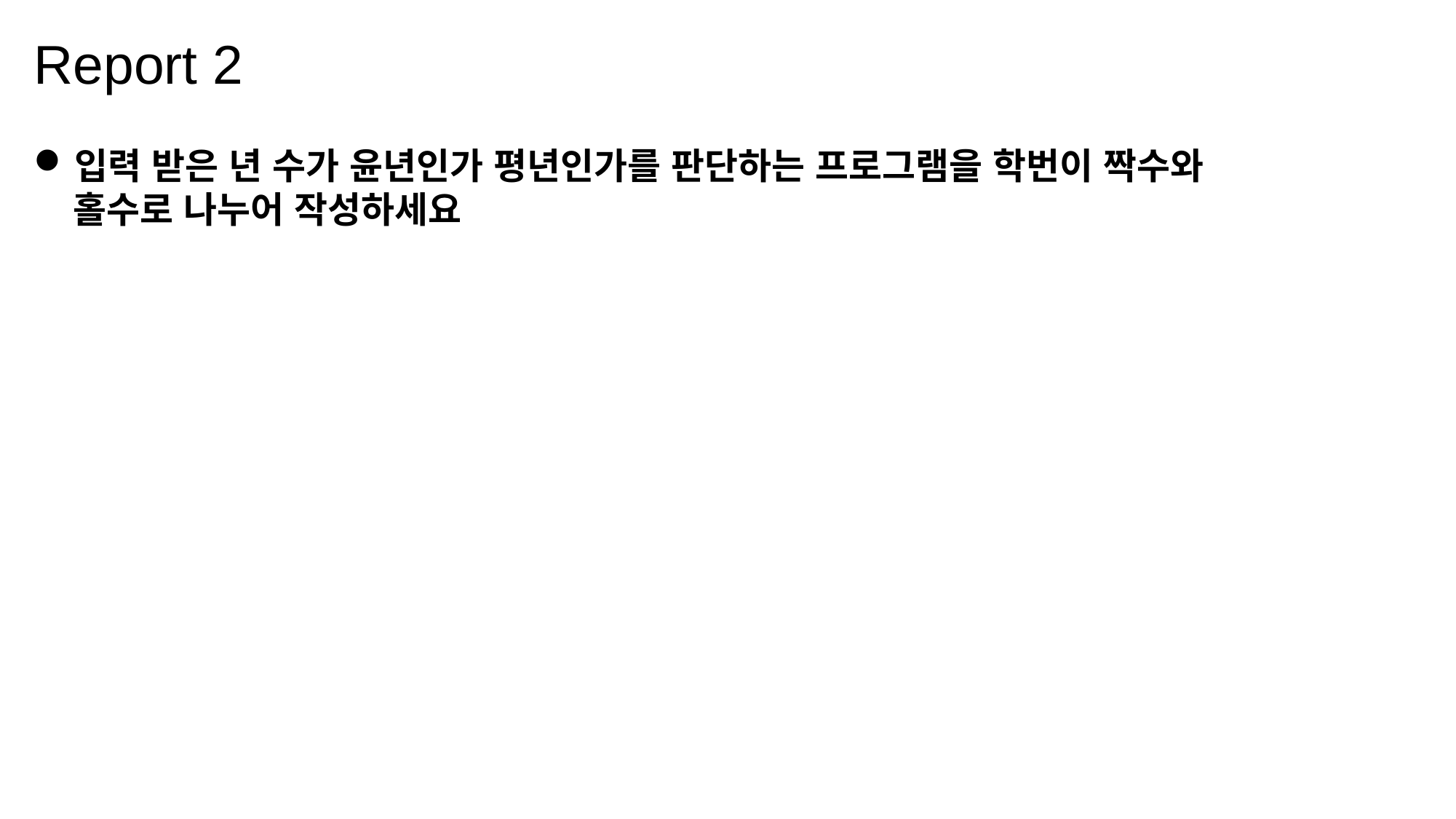

Report 2
입력 받은 년 수가 윤년인가 평년인가를 판단하는 프로그램을 학번이 짝수와
   홀수로 나누어 작성하세요